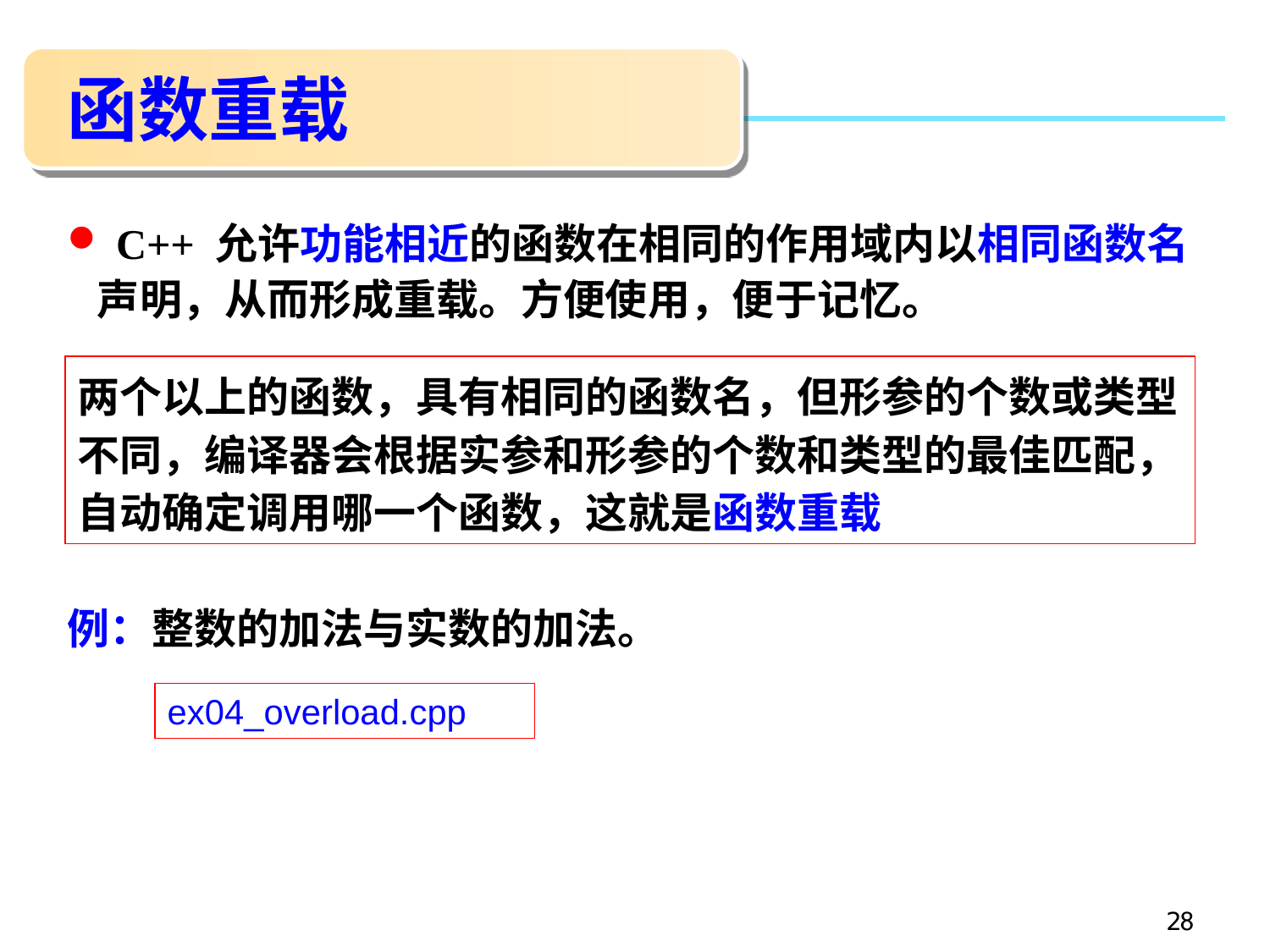

# 函数重载
 C++ 允许功能相近的函数在相同的作用域内以相同函数名声明，从而形成重载。方便使用，便于记忆。
两个以上的函数，具有相同的函数名，但形参的个数或类型不同，编译器会根据实参和形参的个数和类型的最佳匹配，自动确定调用哪一个函数，这就是函数重载
例：整数的加法与实数的加法。
ex04_overload.cpp
28